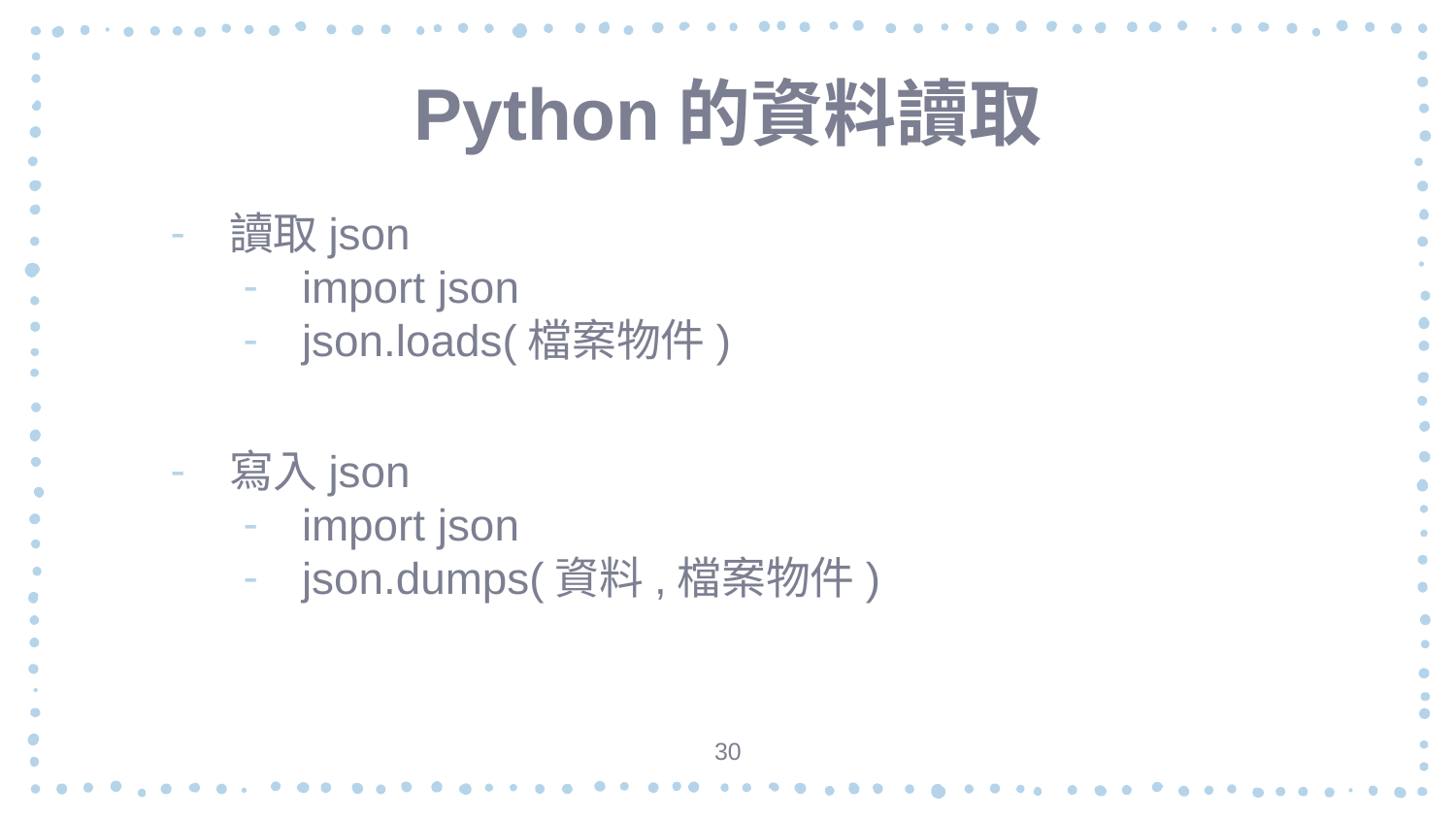

# Python的資料讀取
讀取json
import json
json.loads(檔案物件)

寫入json
import json
json.dumps(資料,檔案物件)

30